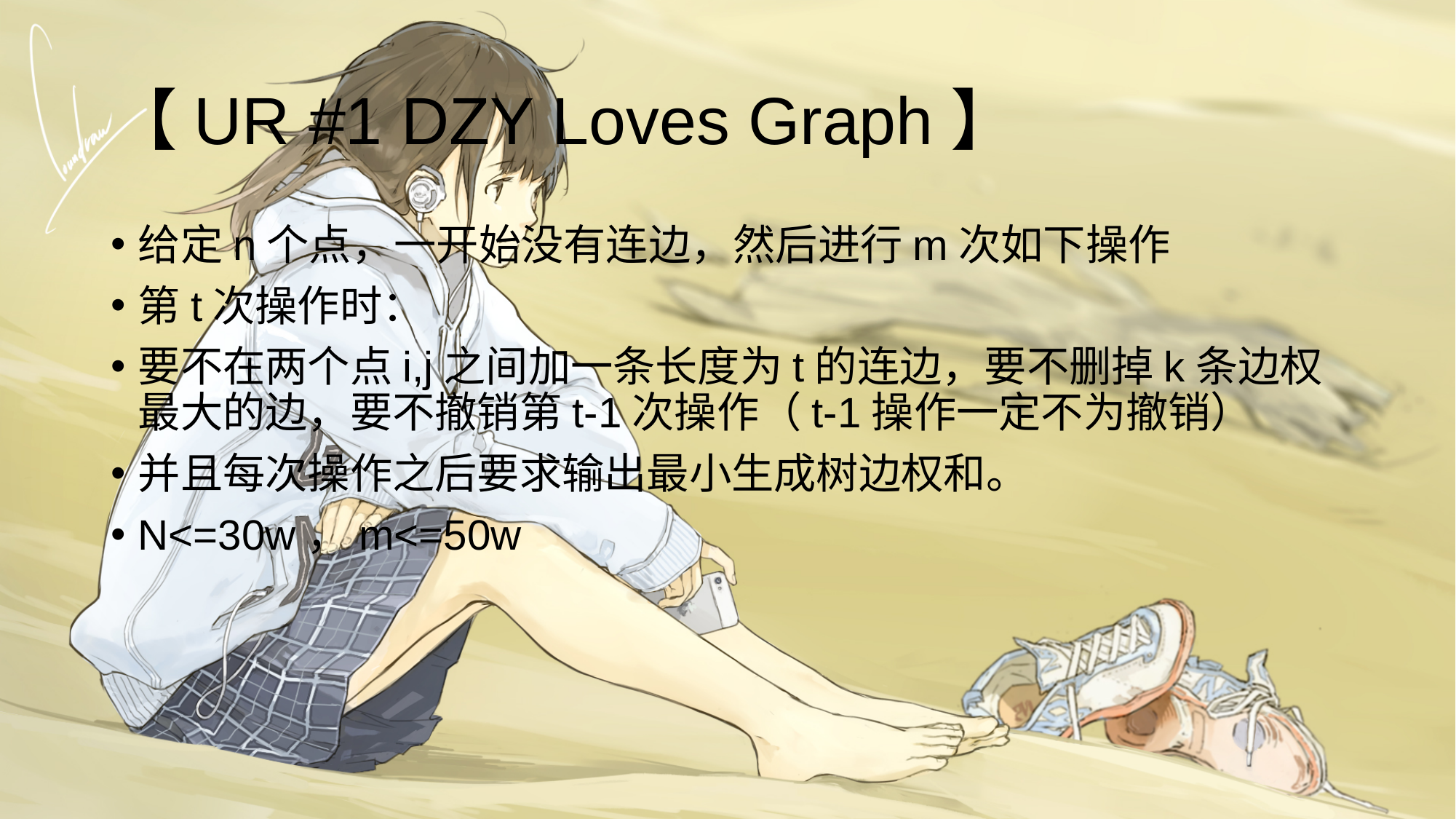

# 【UR #1 DZY Loves Graph】
给定n个点，一开始没有连边，然后进行m次如下操作
第t次操作时：
要不在两个点i,j之间加一条长度为t的连边，要不删掉k条边权最大的边，要不撤销第t-1次操作（t-1操作一定不为撤销）
并且每次操作之后要求输出最小生成树边权和。
N<=30w，m<=50w